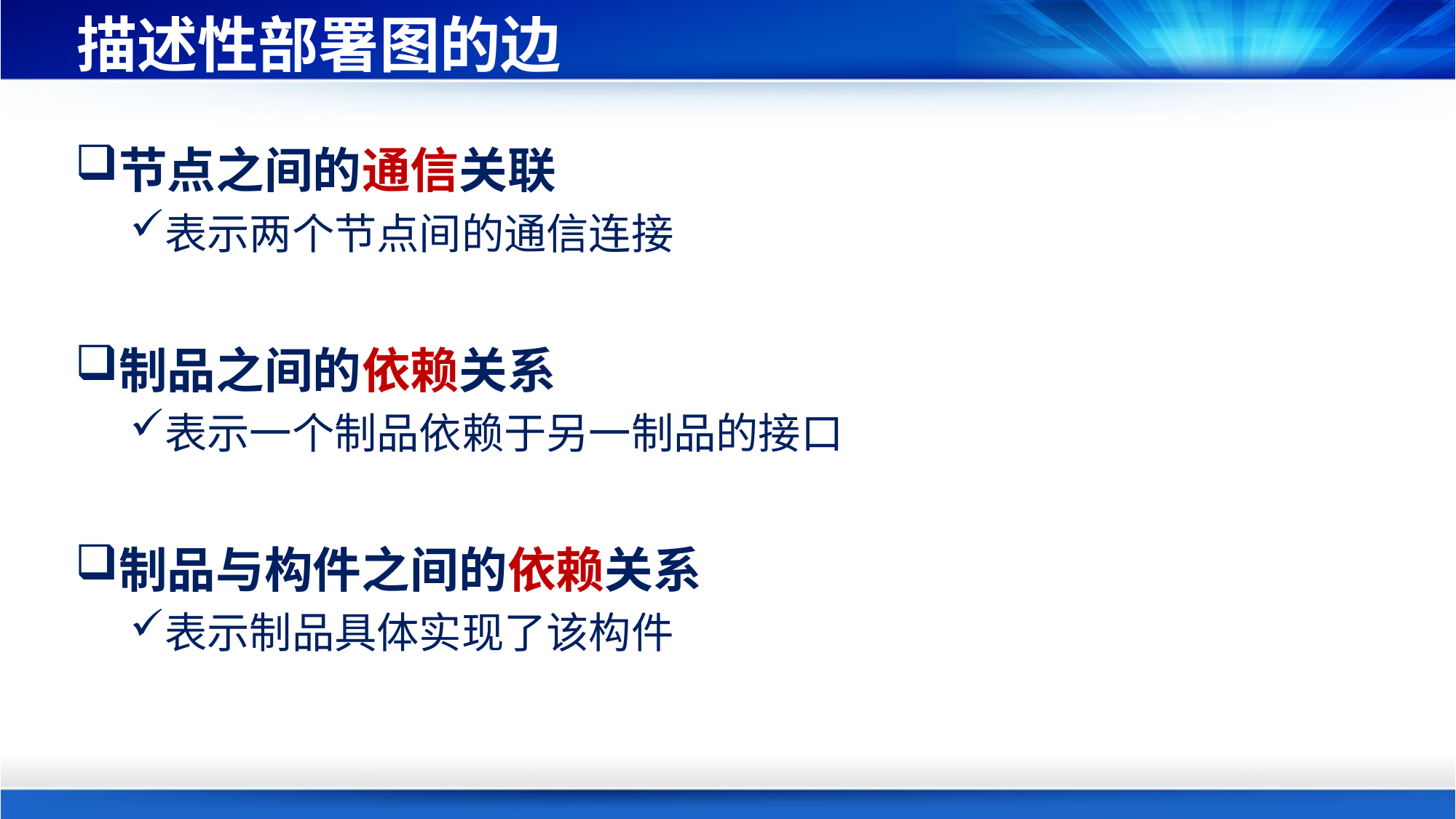

# 描述性部署图的边
节点之间的通信关联
表示两个节点间的通信连接

制品之间的依赖关系
表示一个制品依赖于另一制品的接口

制品与构件之间的依赖关系
表示制品具体实现了该构件